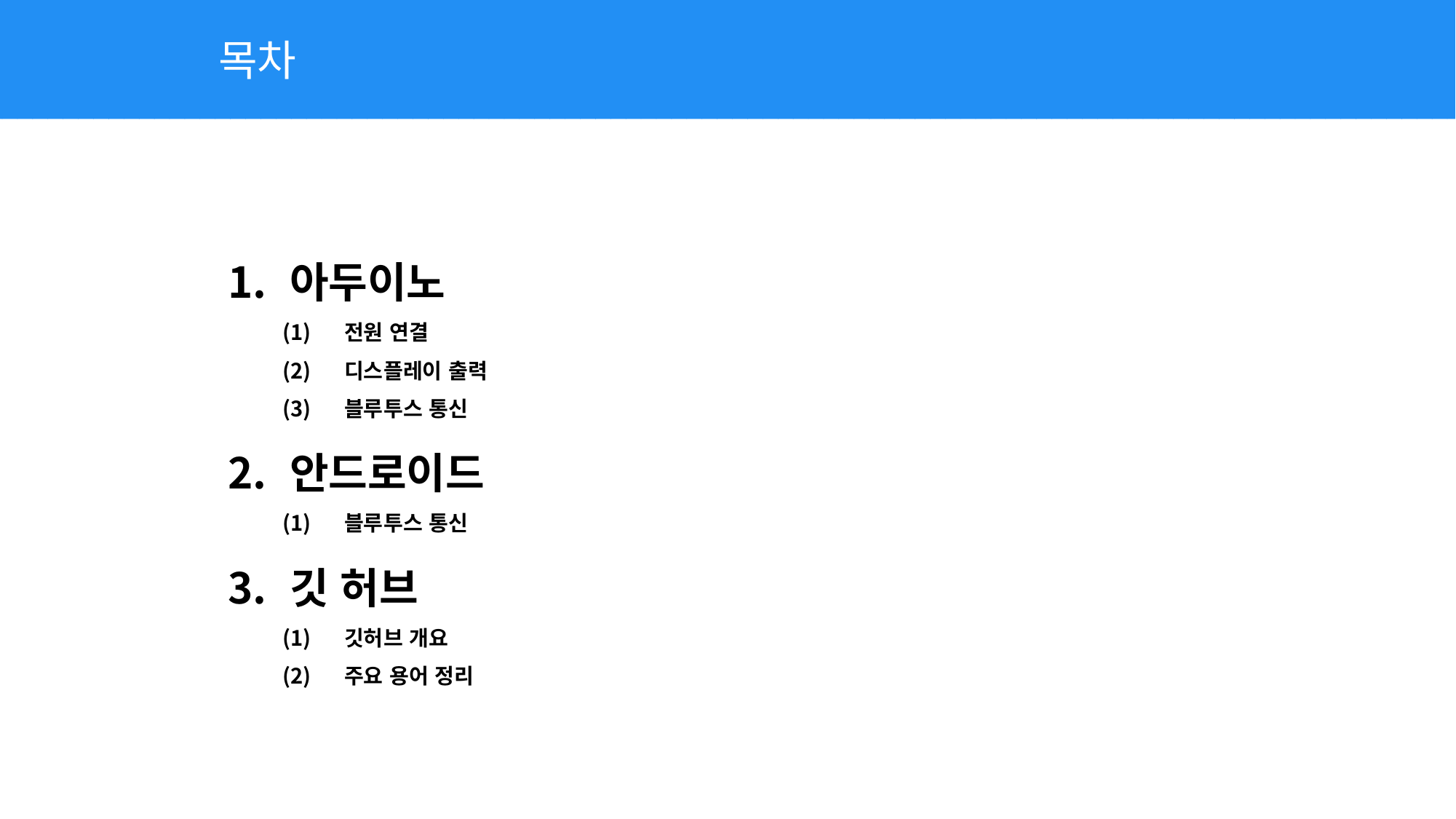

목차
아두이노
전원 연결
디스플레이 출력
블루투스 통신
안드로이드
블루투스 통신
깃 허브
깃허브 개요
주요 용어 정리